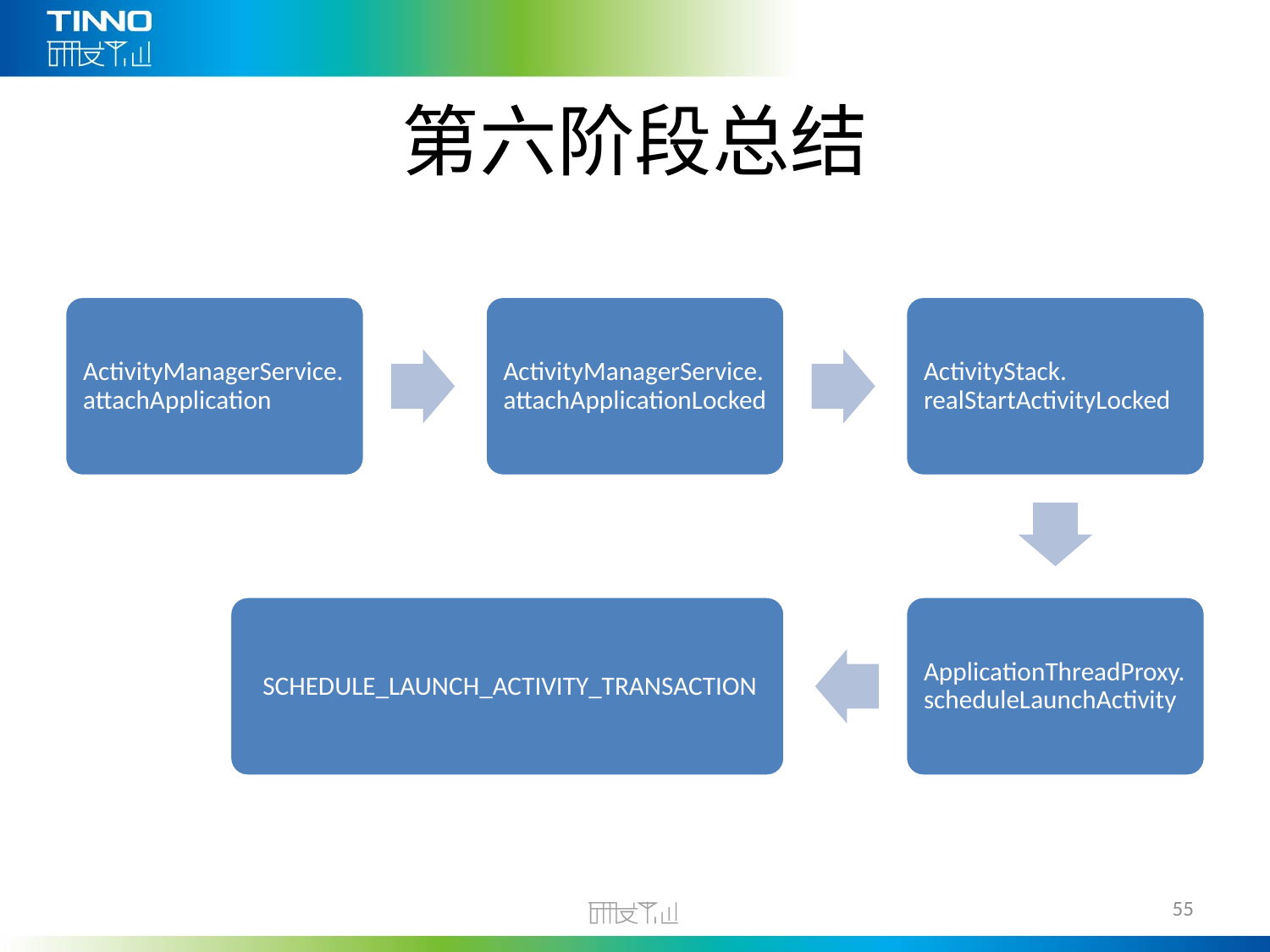

# 第六阶段总结
ActivityManagerService.
attachApplication

ActivityManagerService.
attachApplicationLocked

ActivityStack.
realStartActivityLocked

ApplicationThreadProxy.
scheduleLaunchActivity

SCHEDULE_LAUNCH_ACTIVITY_TRANSACTION

55